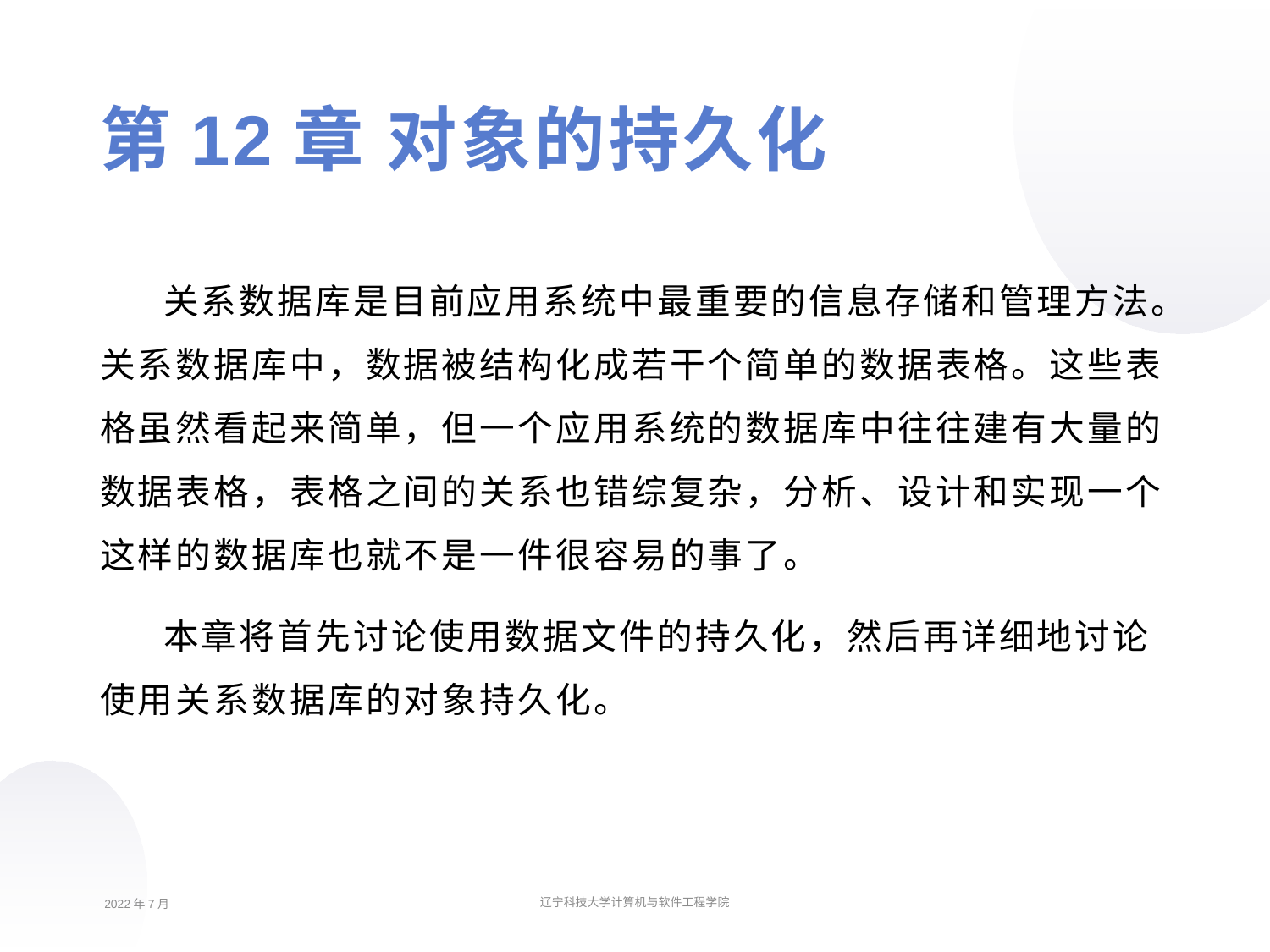

第12章 对象的持久化
关系数据库是目前应用系统中最重要的信息存储和管理方法。关系数据库中，数据被结构化成若干个简单的数据表格。这些表格虽然看起来简单，但一个应用系统的数据库中往往建有大量的数据表格，表格之间的关系也错综复杂，分析、设计和实现一个这样的数据库也就不是一件很容易的事了。
本章将首先讨论使用数据文件的持久化，然后再详细地讨论使用关系数据库的对象持久化。

2022年7月
辽宁科技大学计算机与软件工程学院
3